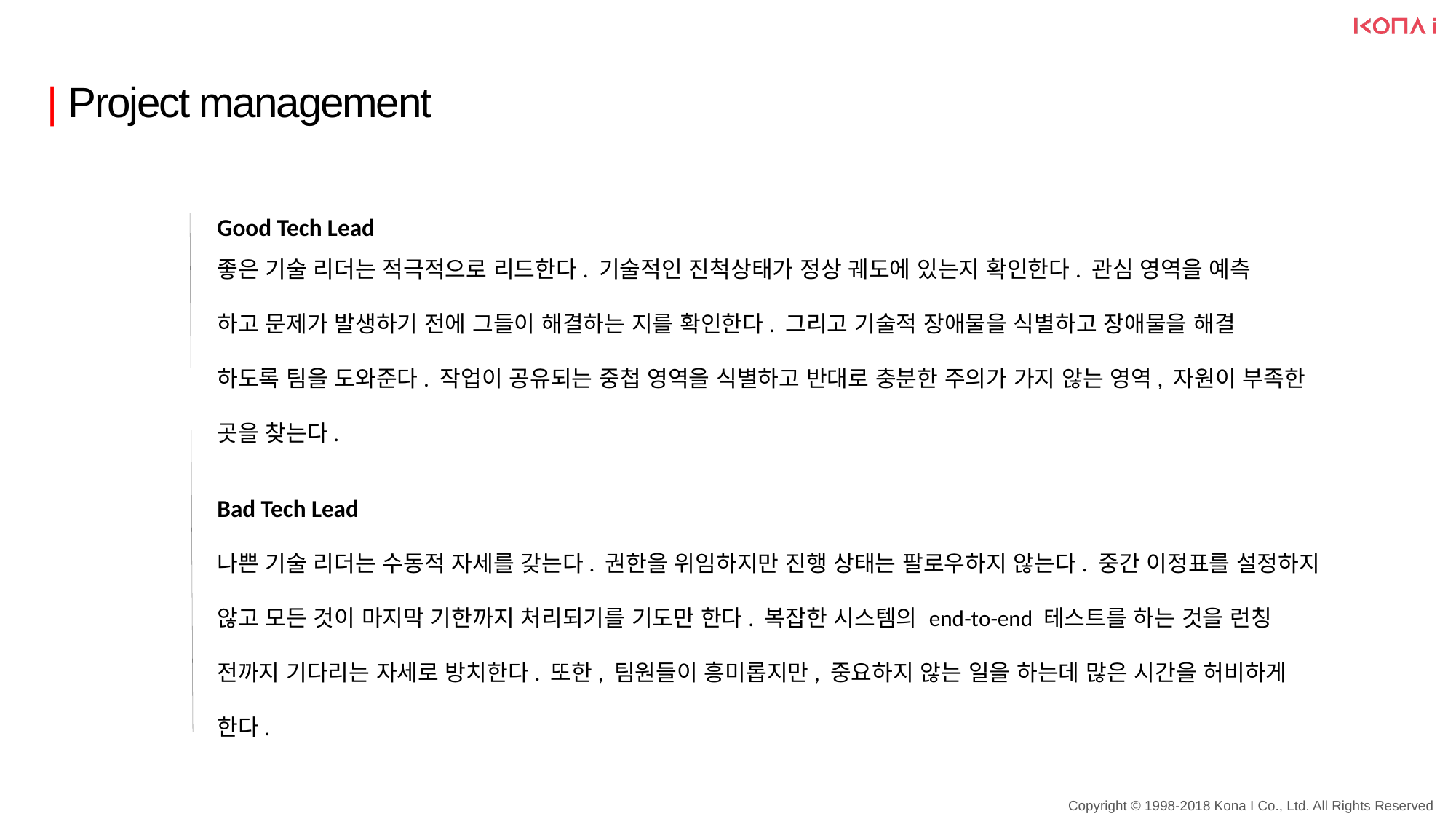

| Project management
Good Tech Lead
좋은 기술 리더는 적극적으로 리드한다. 기술적인 진척상태가 정상 궤도에 있는지 확인한다. 관심 영역을 예측
하고 문제가 발생하기 전에 그들이 해결하는 지를 확인한다. 그리고 기술적 장애물을 식별하고 장애물을 해결
하도록 팀을 도와준다. 작업이 공유되는 중첩 영역을 식별하고 반대로 충분한 주의가 가지 않는 영역, 자원이 부족한 곳을 찾는다.
Bad Tech Lead
나쁜 기술 리더는 수동적 자세를 갖는다. 권한을 위임하지만 진행 상태는 팔로우하지 않는다. 중간 이정표를 설정하지 않고 모든 것이 마지막 기한까지 처리되기를 기도만 한다. 복잡한 시스템의 end-to-end 테스트를 하는 것을 런칭 전까지 기다리는 자세로 방치한다. 또한, 팀원들이 흥미롭지만, 중요하지 않는 일을 하는데 많은 시간을 허비하게 한다.